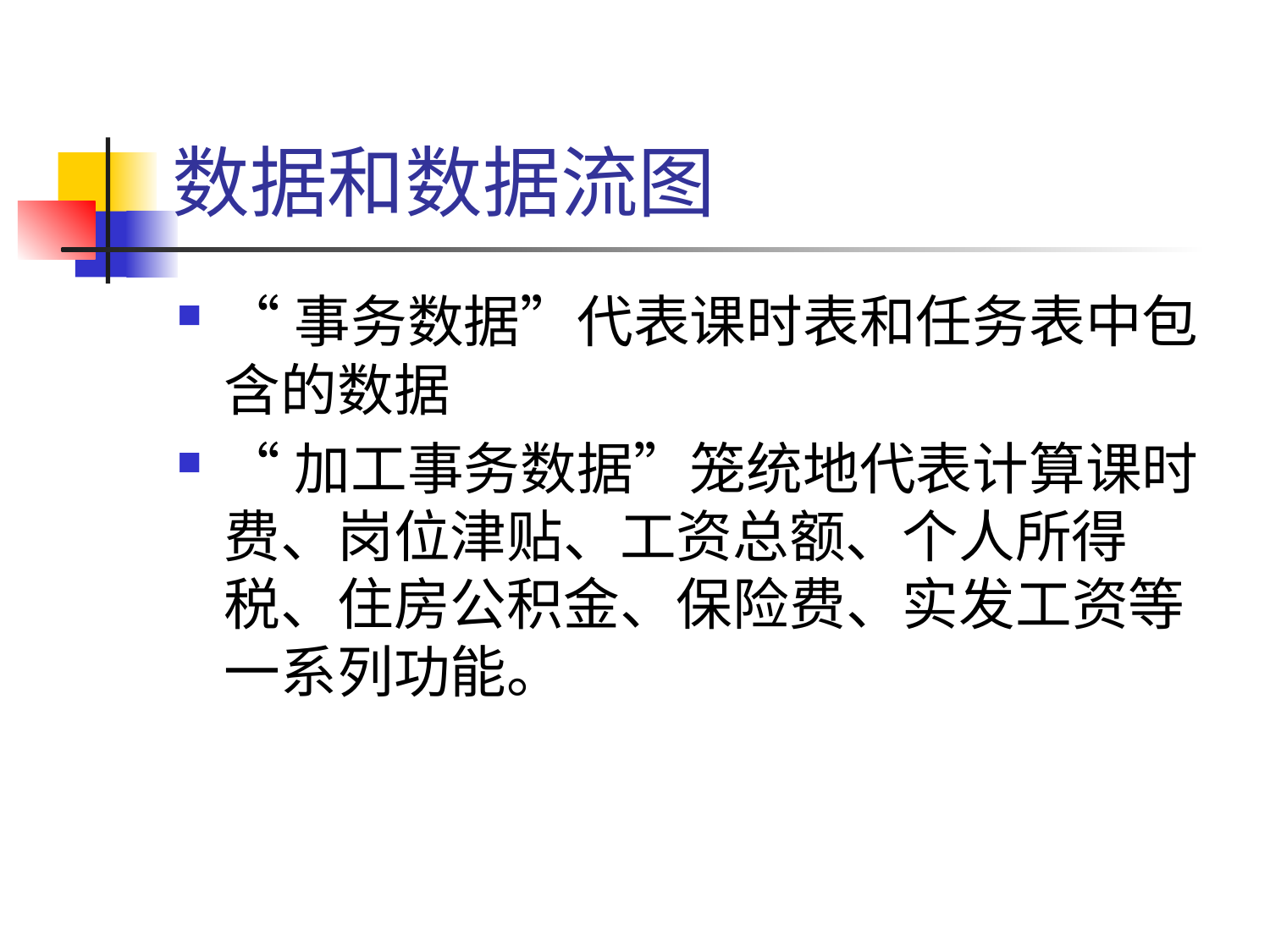

# 数据和数据流图
“事务数据”代表课时表和任务表中包含的数据
“加工事务数据”笼统地代表计算课时费、岗位津贴、工资总额、个人所得税、住房公积金、保险费、实发工资等一系列功能。